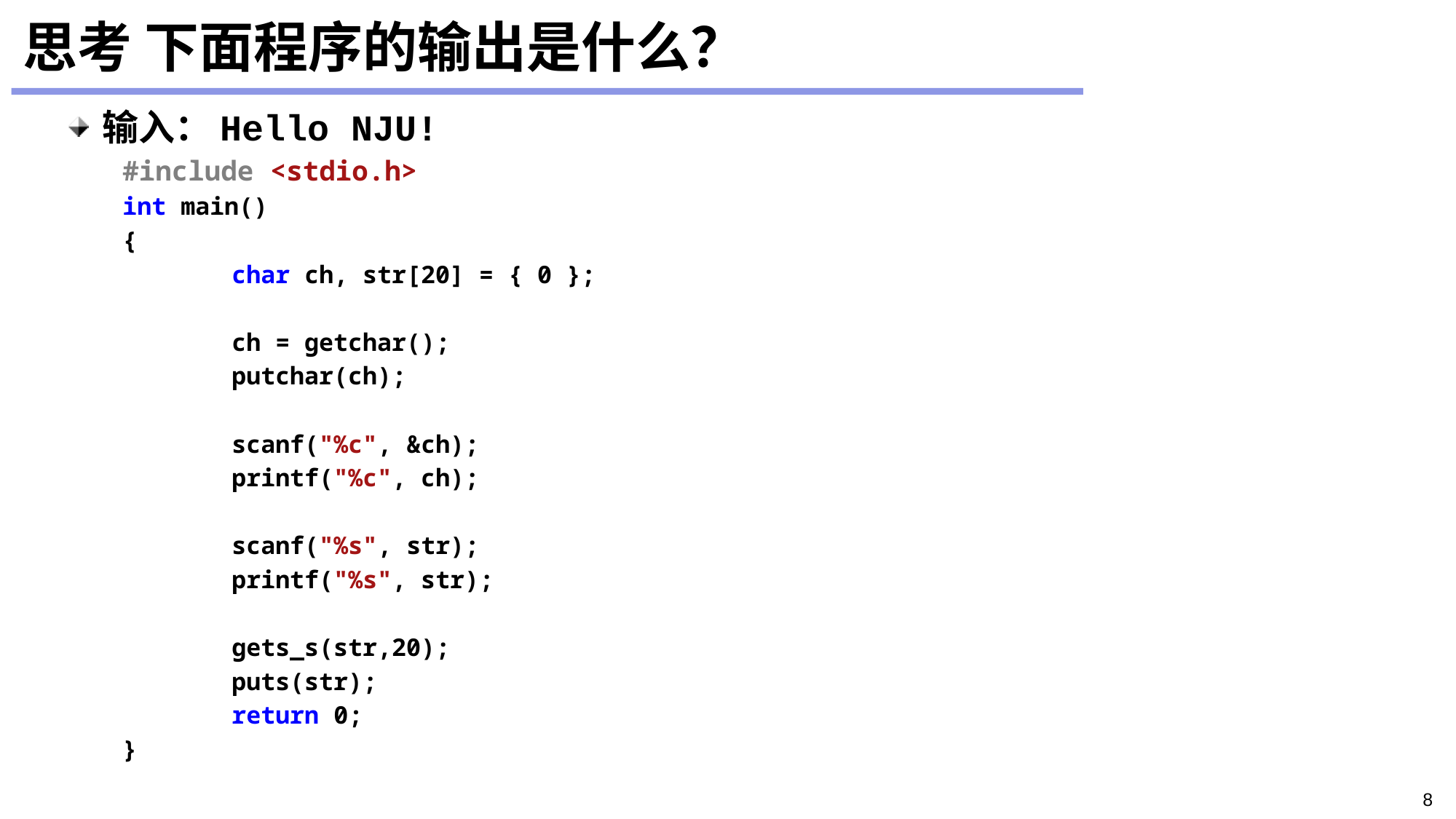

# 思考 下面程序的输出是什么？
输入：Hello NJU!
	#include <stdio.h>
	int main()
	{
		char ch, str[20] = { 0 };

		ch = getchar();
		putchar(ch);

		scanf("%c", &ch);
		printf("%c", ch);

		scanf("%s", str);
		printf("%s", str);

		gets_s(str,20);
		puts(str);
		return 0;
	}

8